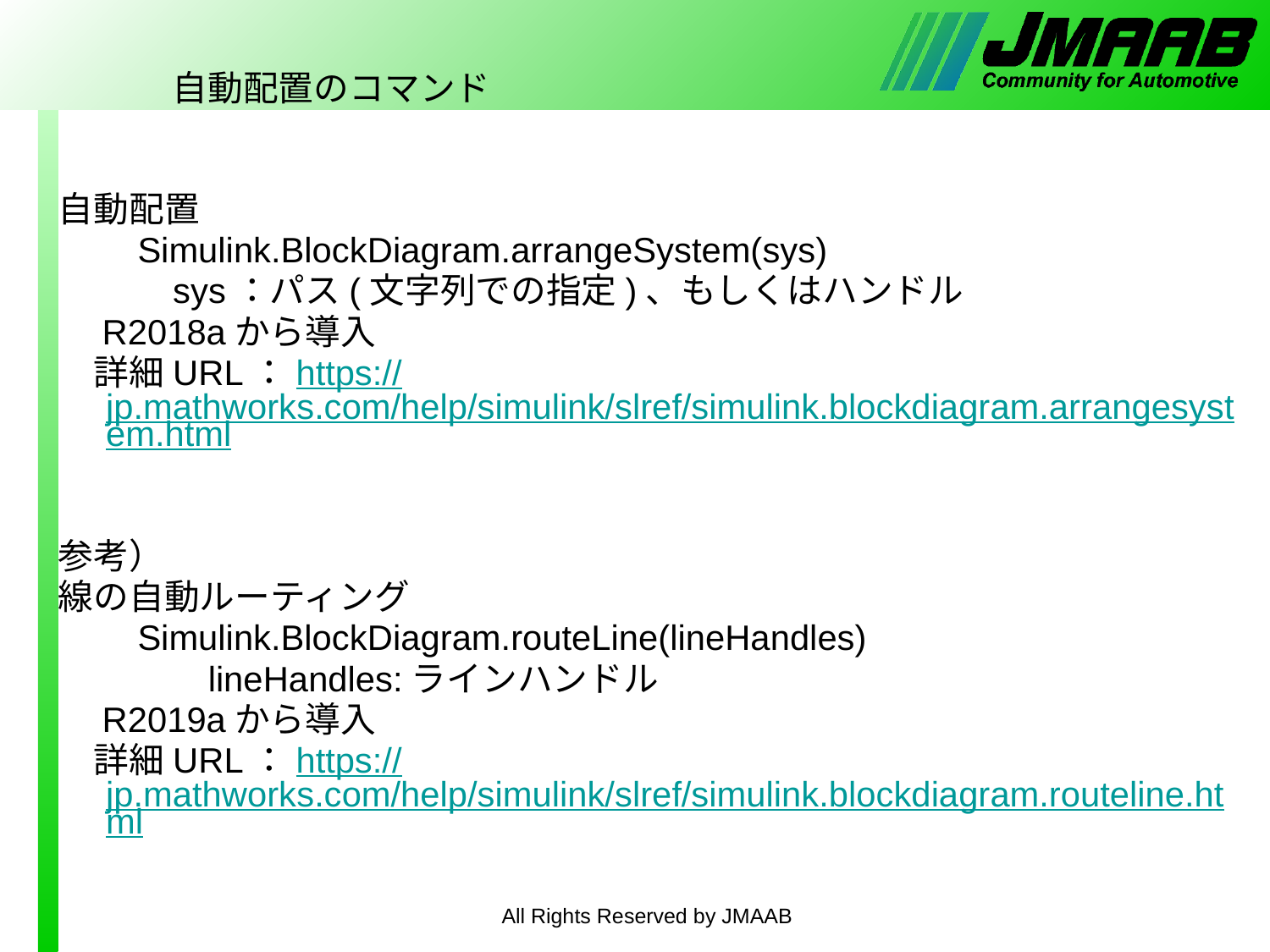

# 自動配置のコマンド
自動配置
　　Simulink.BlockDiagram.arrangeSystem(sys)
　　　sys：パス(文字列での指定)、もしくはハンドル
　R2018aから導入
　詳細URL：https://jp.mathworks.com/help/simulink/slref/simulink.blockdiagram.arrangesystem.html

参考）
線の自動ルーティング
　　Simulink.BlockDiagram.routeLine(lineHandles)
　　　　lineHandles:ラインハンドル
　R2019aから導入
　詳細URL：https://jp.mathworks.com/help/simulink/slref/simulink.blockdiagram.routeline.html